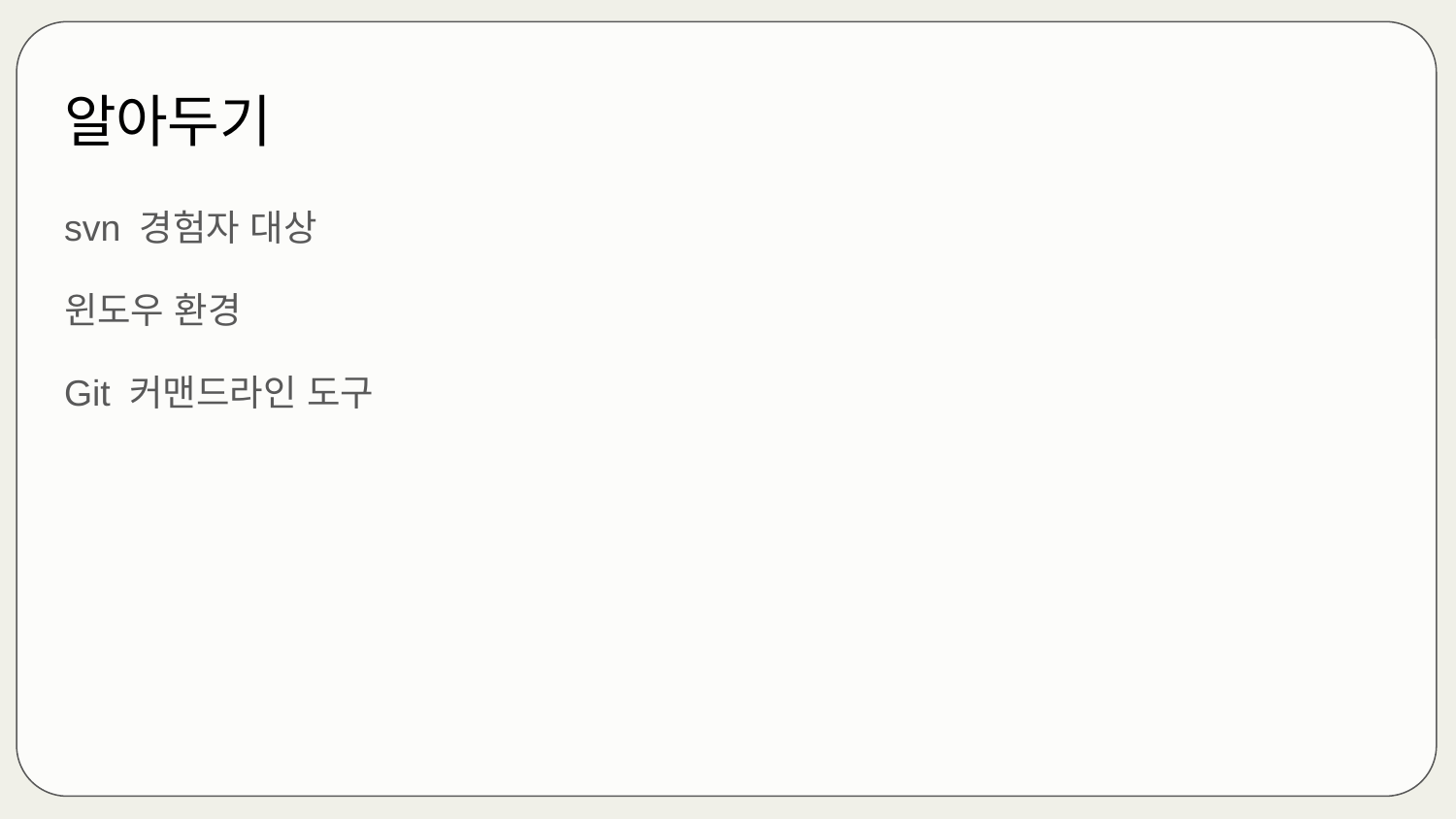

# 알아두기
svn 경험자 대상
윈도우 환경
Git 커맨드라인 도구